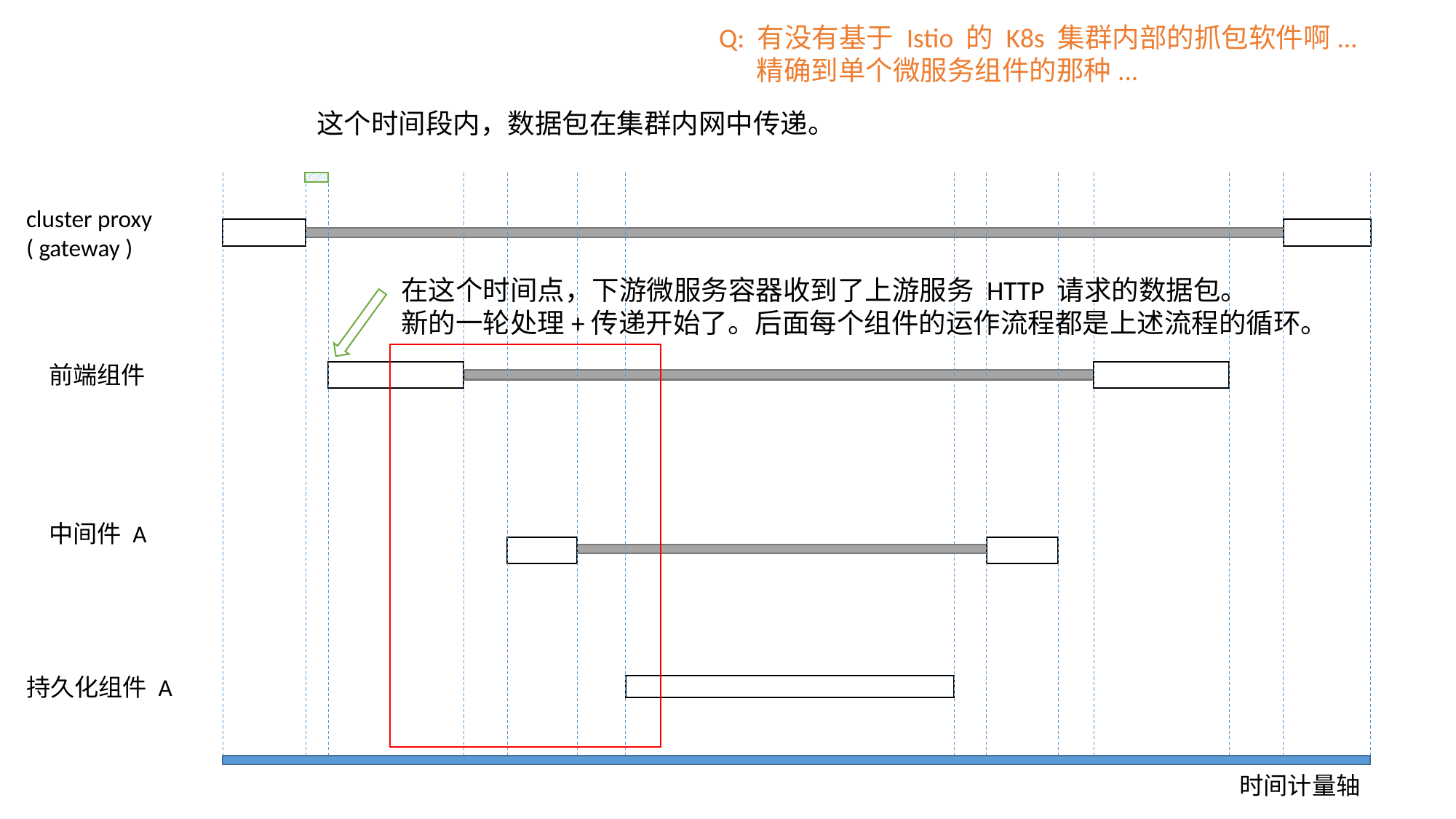

Q: 有没有基于 Istio 的 K8s 集群内部的抓包软件啊...
     精确到单个微服务组件的那种...
这个时间段内，数据包在集群内网中传递。

cluster proxy
( gateway )

在这个时间点，下游微服务容器收到了上游服务 HTTP 请求的数据包。
新的一轮处理+传递开始了。后面每个组件的运作流程都是上述流程的循环。

前端组件

中间件 A

持久化组件 A

时间计量轴